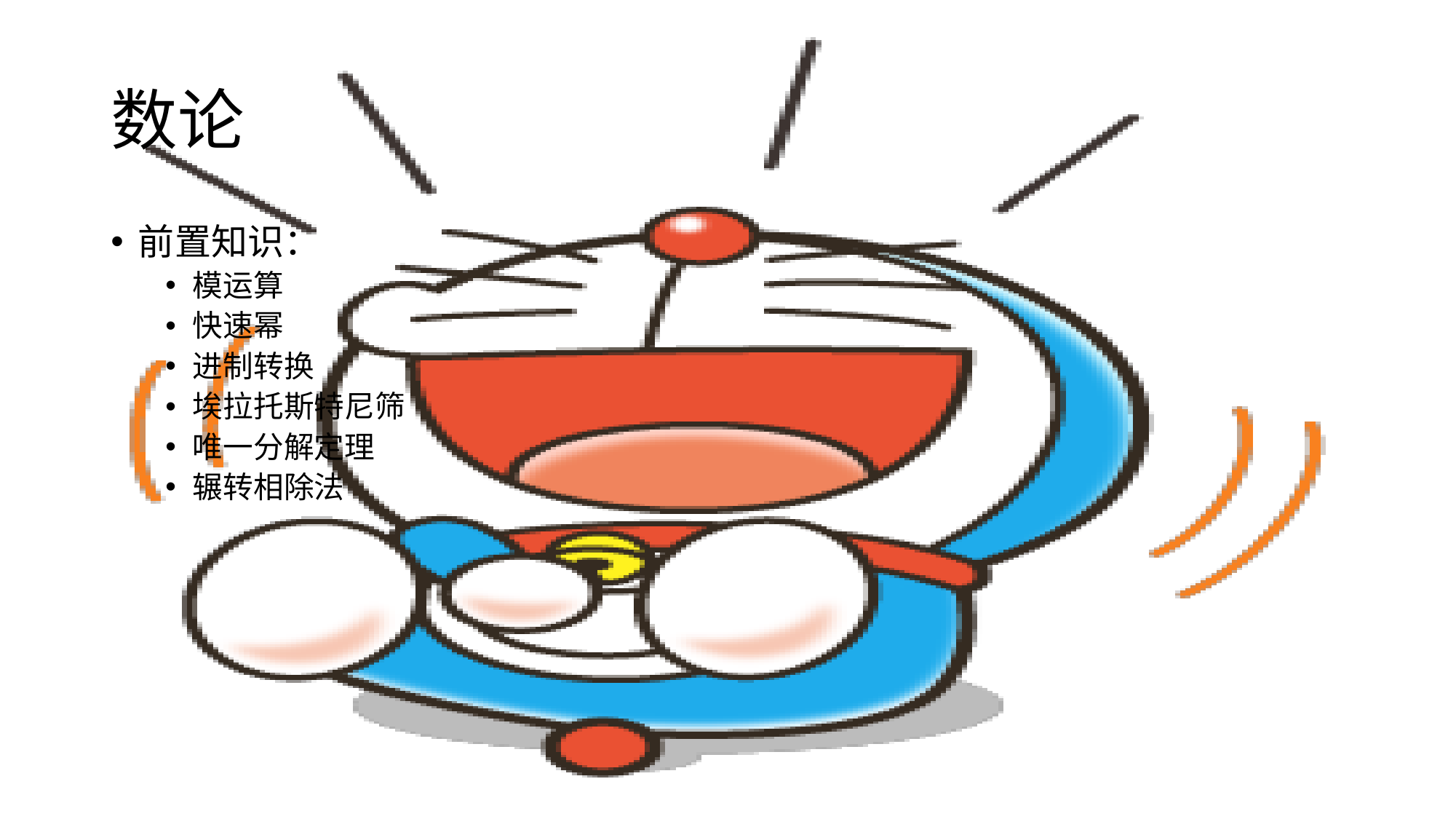

# 数论
前置知识：
模运算
快速幂
进制转换
埃拉托斯特尼筛
唯一分解定理
辗转相除法